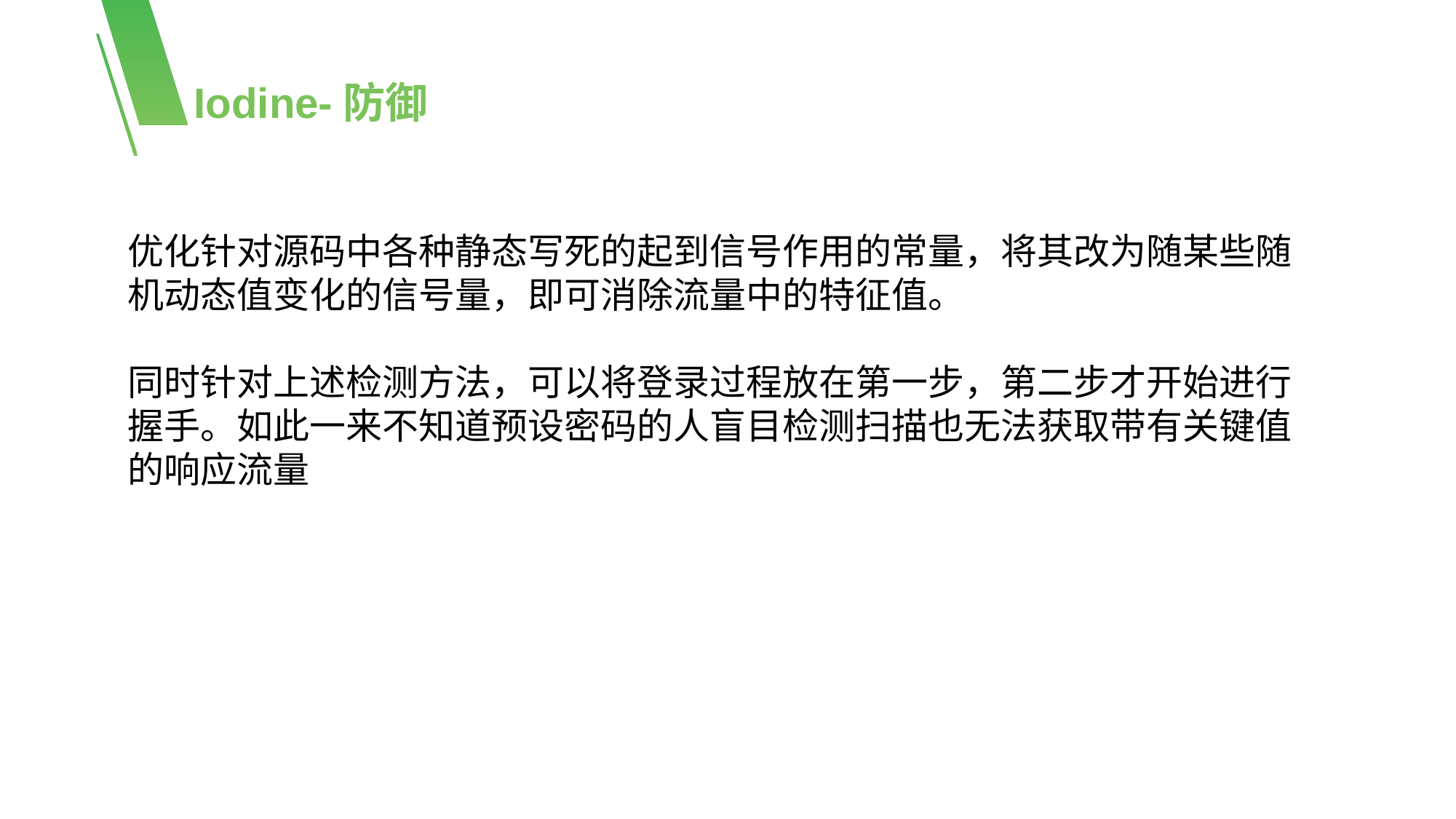

Iodine-防御
优化针对源码中各种静态写死的起到信号作用的常量，将其改为随某些随机动态值变化的信号量，即可消除流量中的特征值。

同时针对上述检测方法，可以将登录过程放在第一步，第二步才开始进行握手。如此一来不知道预设密码的人盲目检测扫描也无法获取带有关键值的响应流量